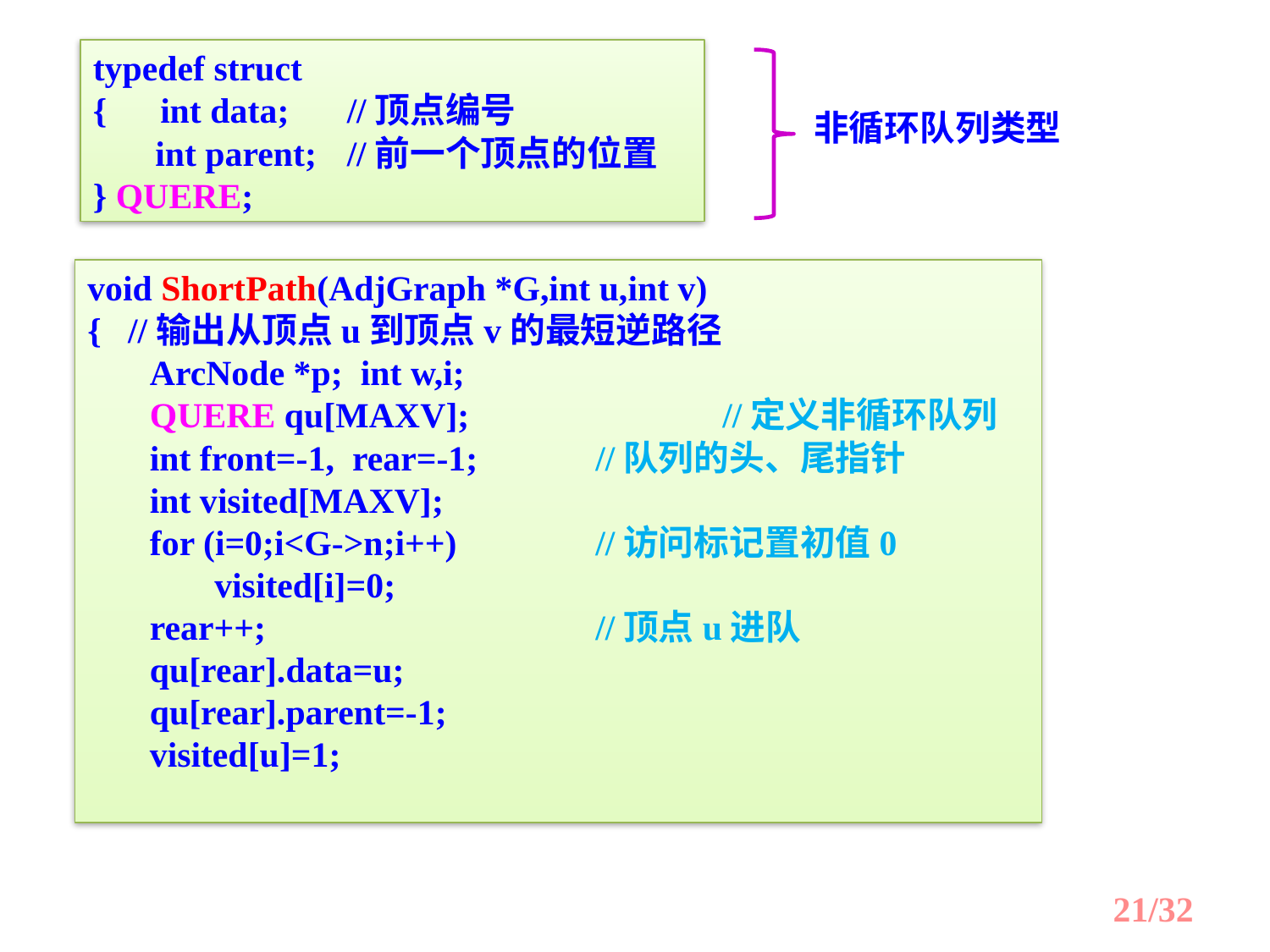

typedef struct
{      int data;	//顶点编号
       int parent;	//前一个顶点的位置
} QUERE;

非循环队列类型
void ShortPath(AdjGraph *G,int u,int v)
{   //输出从顶点u到顶点v的最短逆路径
       ArcNode *p;  int w,i;
       QUERE qu[MAXV];		//定义非循环队列
       int front=-1,  rear=-1;	//队列的头、尾指针
       int visited[MAXV];
       for (i=0;i<G->n;i++)		//访问标记置初值0
 	visited[i]=0;
       rear++;			//顶点u进队
       qu[rear].data=u;
       qu[rear].parent=-1;
       visited[u]=1;

21/32